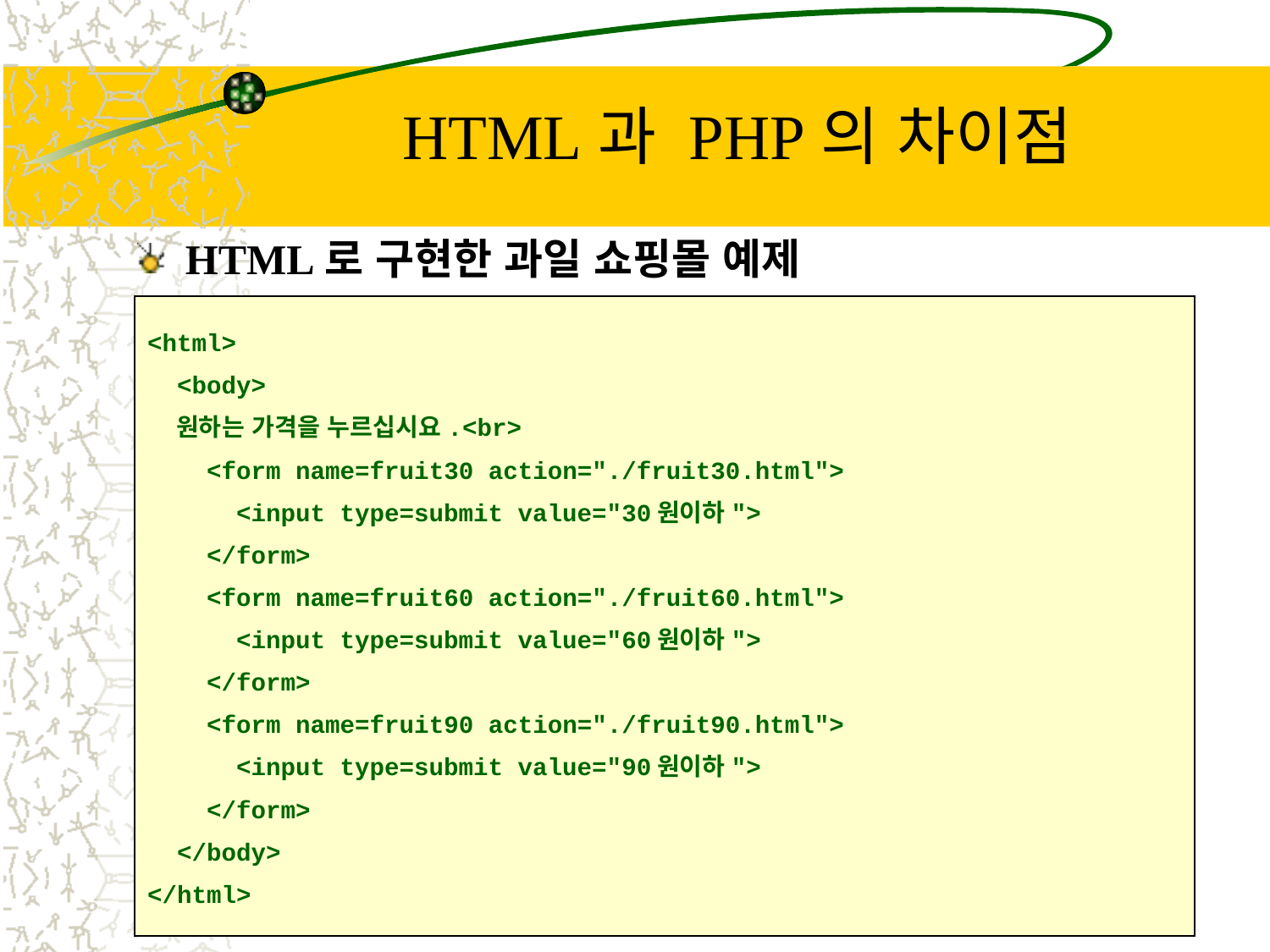

# HTML과 PHP의 차이점
HTML로 구현한 과일 쇼핑몰 예제
<html>
  <body>
    원하는 가격을 누르십시요.<br>
    <form name=fruit30 action="./fruit30.html">
      <input type=submit value="30원이하">
    </form>
    <form name=fruit60 action="./fruit60.html">
      <input type=submit value="60원이하">
    </form>
    <form name=fruit90 action="./fruit90.html">
      <input type=submit value="90원이하">
    </form>
  </body>
</html>